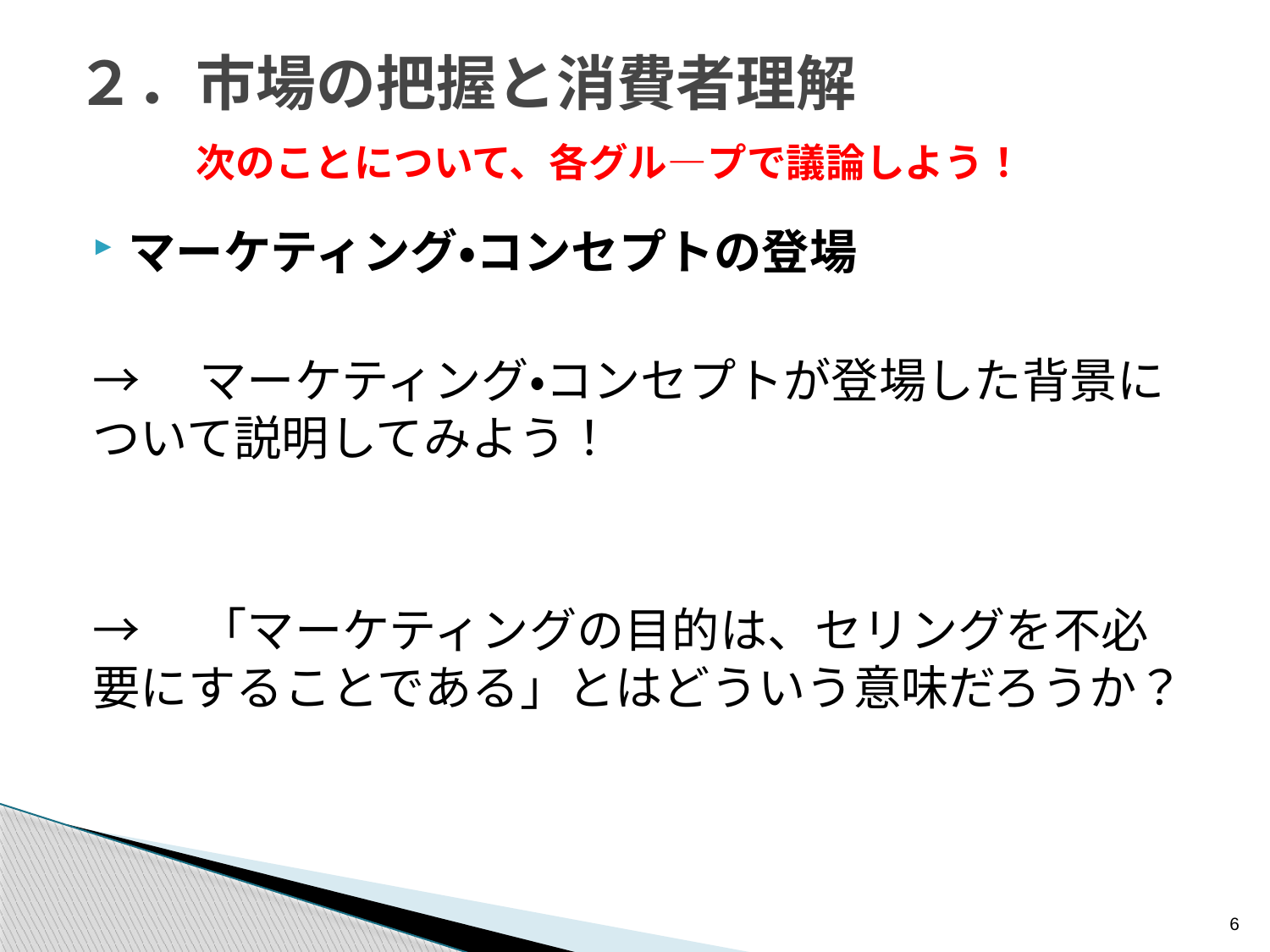

# ２．市場の把握と消費者理解 　　次のことについて、各グル―プで議論しよう！
マーケティング・コンセプトの登場

→　マーケティング・コンセプトが登場した背景について説明してみよう！

→　「マーケティングの目的は、セリングを不必要にすることである」とはどういう意味だろうか？
6